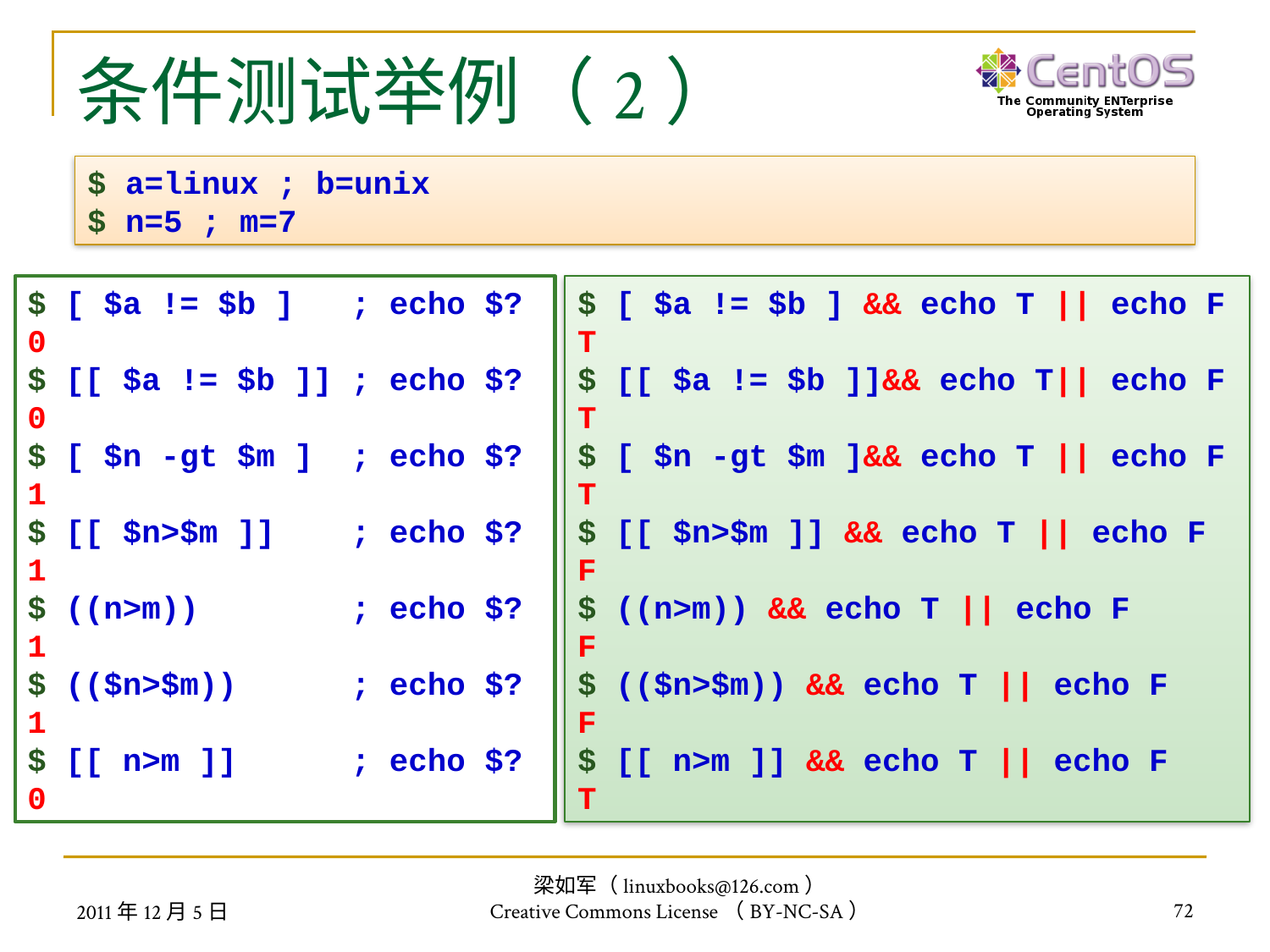

# 条件测试举例（2）
$ a=linux ; b=unix
$ n=5 ; m=7
$ [ $a != $b ]   ; echo $?
0
$ [[ $a != $b ]] ; echo $?
0
$ [ $n -gt $m ]  ; echo $?
1
$ [[ $n>$m ]]    ; echo $?
1
$ ((n>m))        ; echo $?
1
$ (($n>$m))      ; echo $?
1
$ [[ n>m ]]      ; echo $?
0
$ [ $a != $b ] && echo T || echo F
T
$ [[ $a != $b ]]&& echo T|| echo F
T
$ [ $n -gt $m ]&& echo T || echo F
T
$ [[ $n>$m ]] && echo T || echo F
F
$ ((n>m)) && echo T || echo F
F
$ (($n>$m)) && echo T || echo F
F
$ [[ n>m ]] && echo T || echo F
T
梁如军（linuxbooks@126.com）
Creative Commons License（BY-NC-SA）
2011年12月5日
72